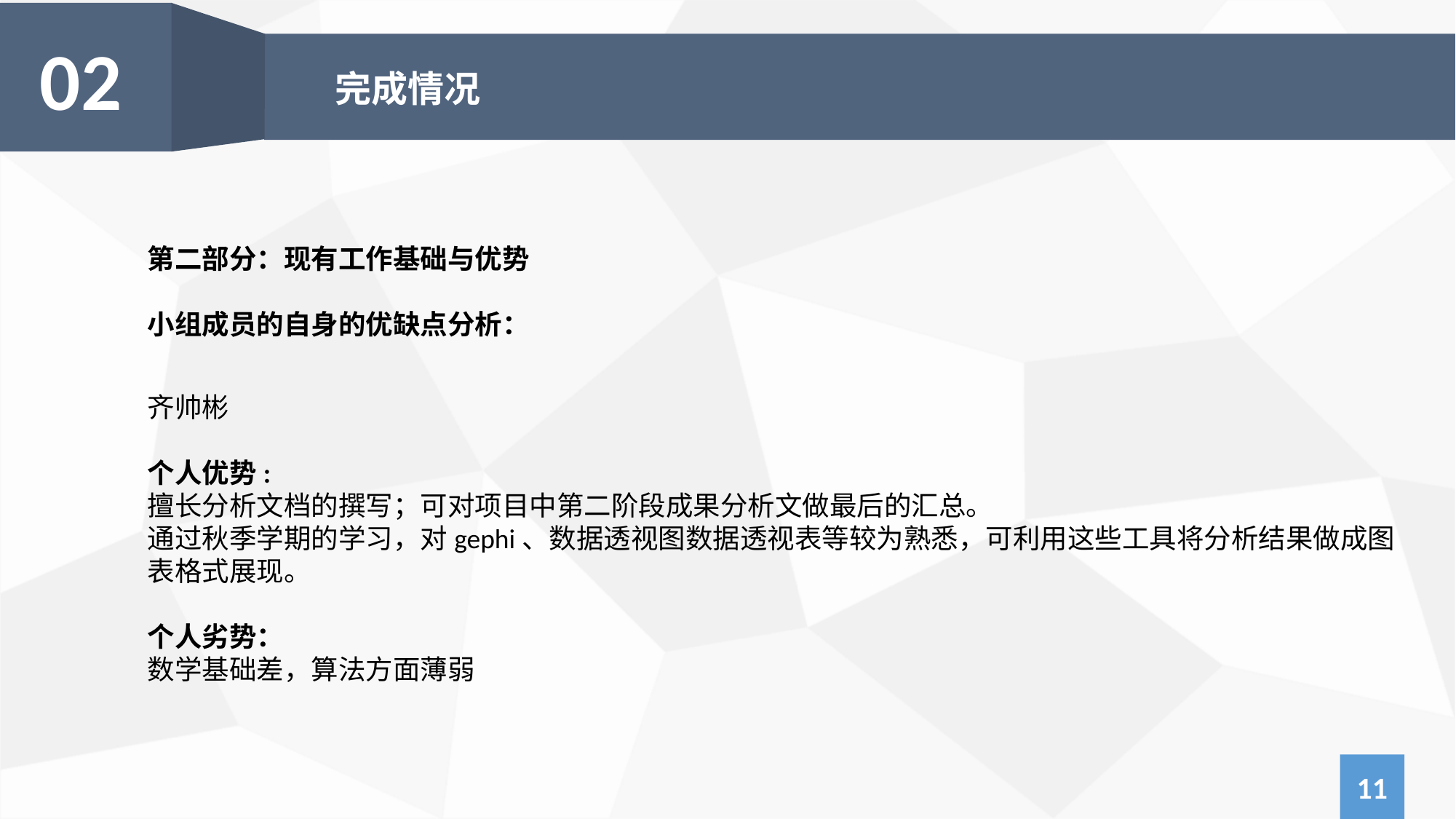

02

完成情况
第二部分：现有工作基础与优势

小组成员的自身的优缺点分析：

齐帅彬

个人优势:
擅长分析文档的撰写；可对项目中第二阶段成果分析文做最后的汇总。
通过秋季学期的学习，对gephi、数据透视图数据透视表等较为熟悉，可利用这些工具将分析结果做成图表格式展现。

个人劣势：
数学基础差，算法方面薄弱
11